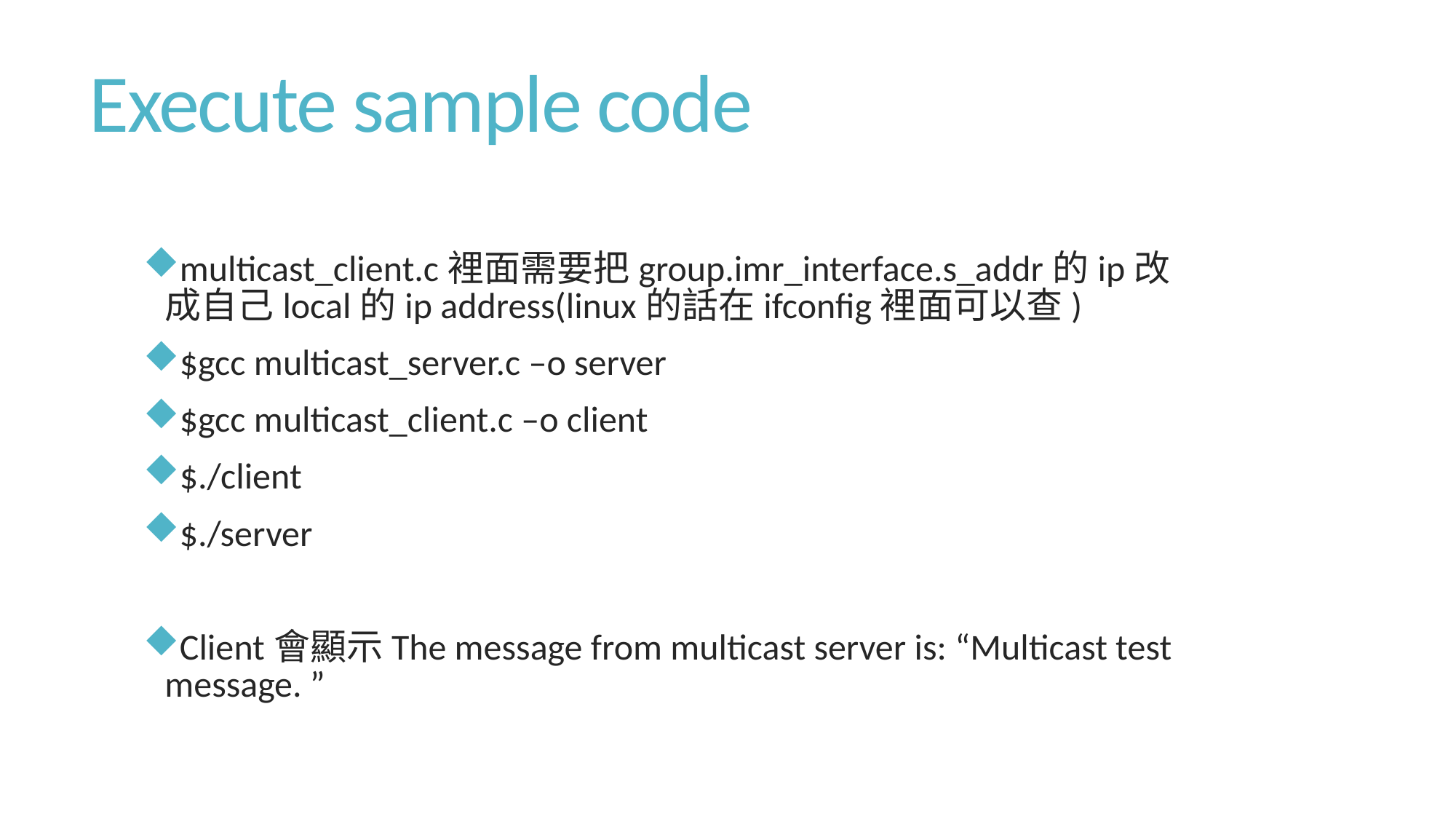

# Execute sample code
multicast_client.c裡面需要把group.imr_interface.s_addr的ip改成自己local的ip address(linux的話在ifconfig裡面可以查)
$gcc multicast_server.c –o server
$gcc multicast_client.c –o client
$./client
$./server

Client會顯示The message from multicast server is: “Multicast test message. ”